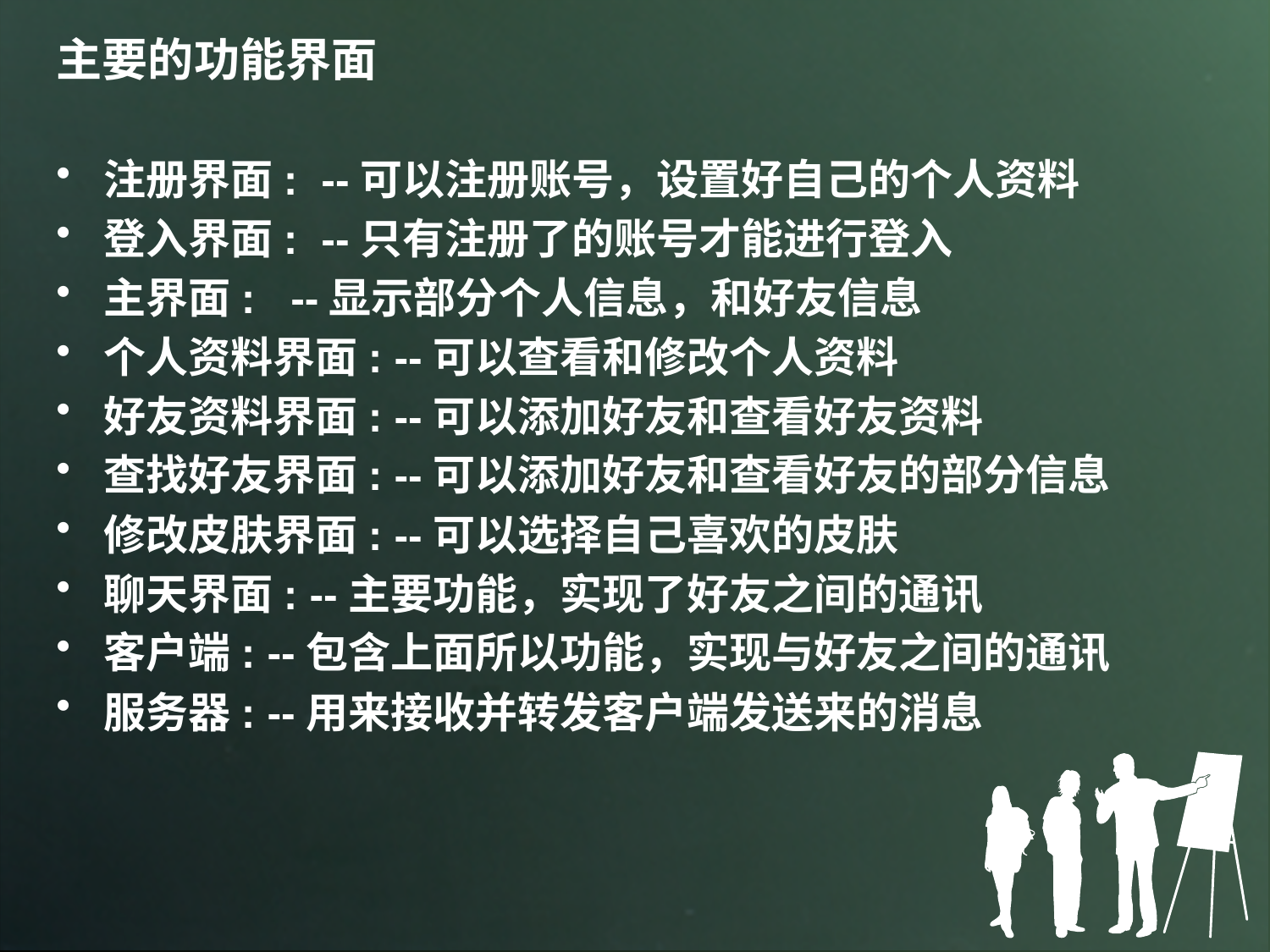

# 主要的功能界面
注册界面:  --可以注册账号，设置好自己的个人资料
登入界面:  --只有注册了的账号才能进行登入
主界面:   --显示部分个人信息，和好友信息
个人资料界面: --可以查看和修改个人资料
好友资料界面: --可以添加好友和查看好友资料
查找好友界面: --可以添加好友和查看好友的部分信息
修改皮肤界面: --可以选择自己喜欢的皮肤
聊天界面: --主要功能，实现了好友之间的通讯
客户端: --包含上面所以功能，实现与好友之间的通讯
服务器: --用来接收并转发客户端发送来的消息